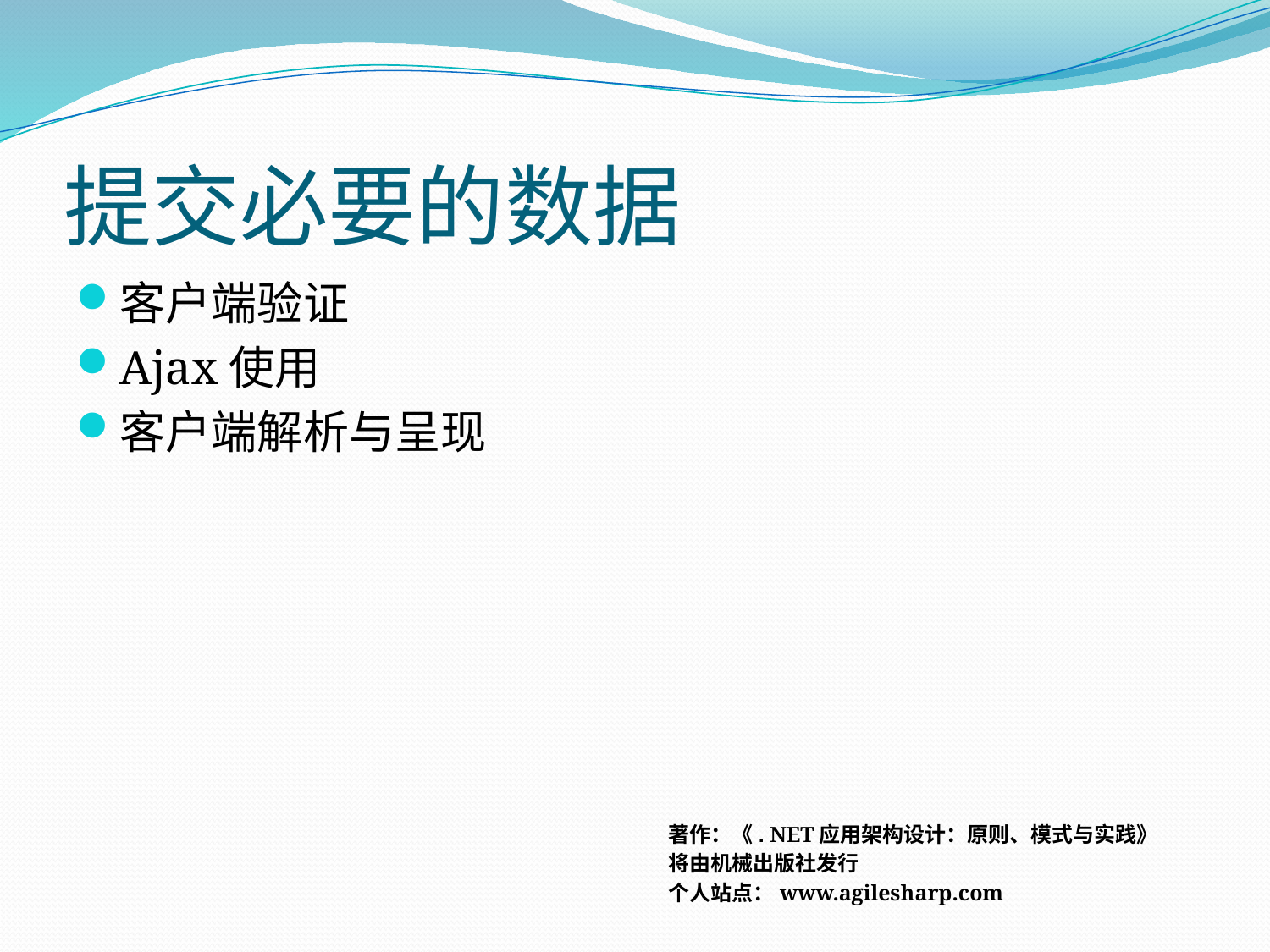

# 提交必要的数据
客户端验证
Ajax使用
客户端解析与呈现
著作：《. NET应用架构设计：原则、模式与实践》
将由机械出版社发行
个人站点：www.agilesharp.com